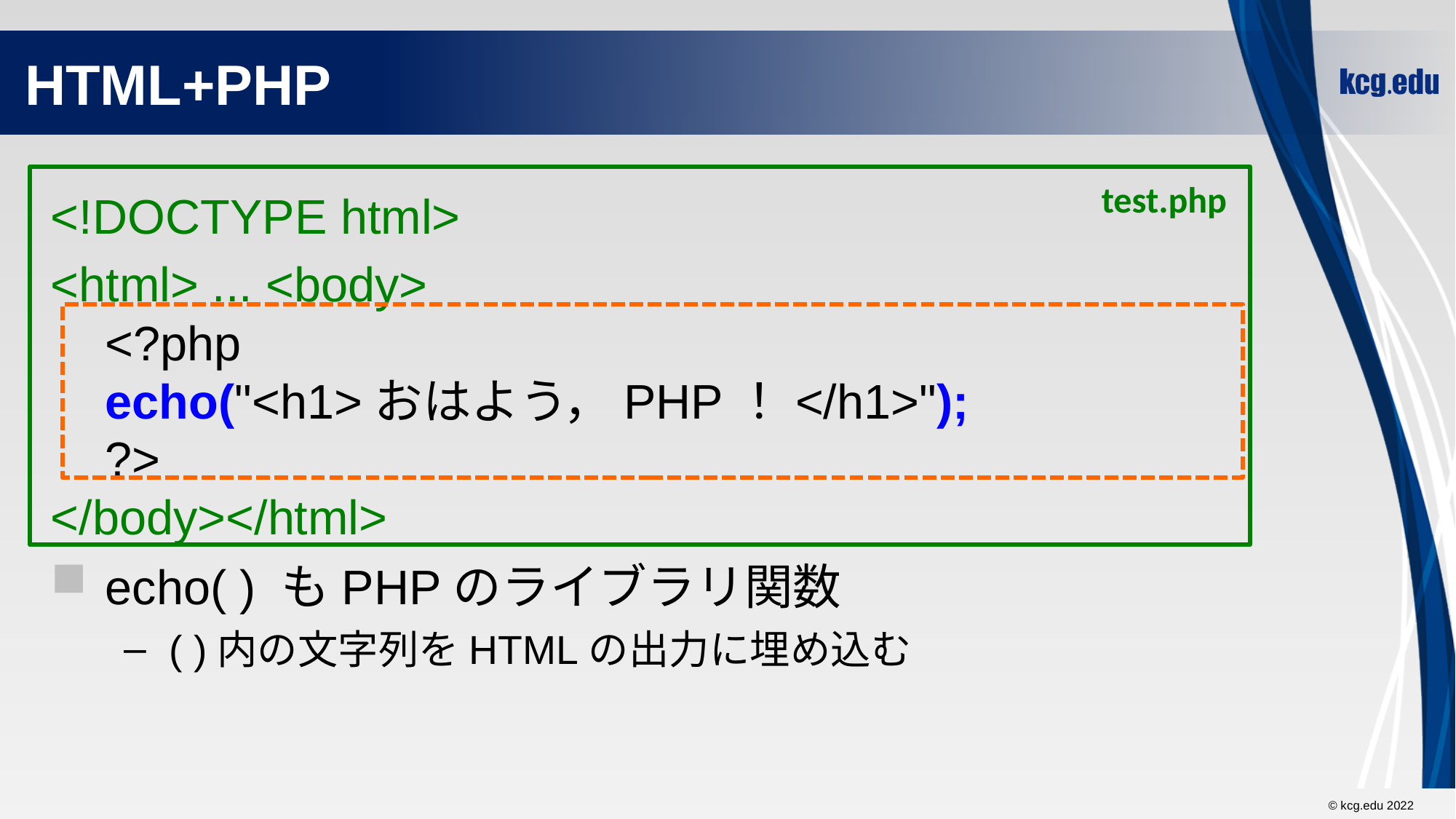

# HTML+PHP

test.php
<!DOCTYPE html>
<html> ... <body>
	<?php
	echo("<h1>おはよう，PHP！</h1>");
	?>
</body></html>
echo( ) もPHPのライブラリ関数
( )内の文字列をHTMLの出力に埋め込む